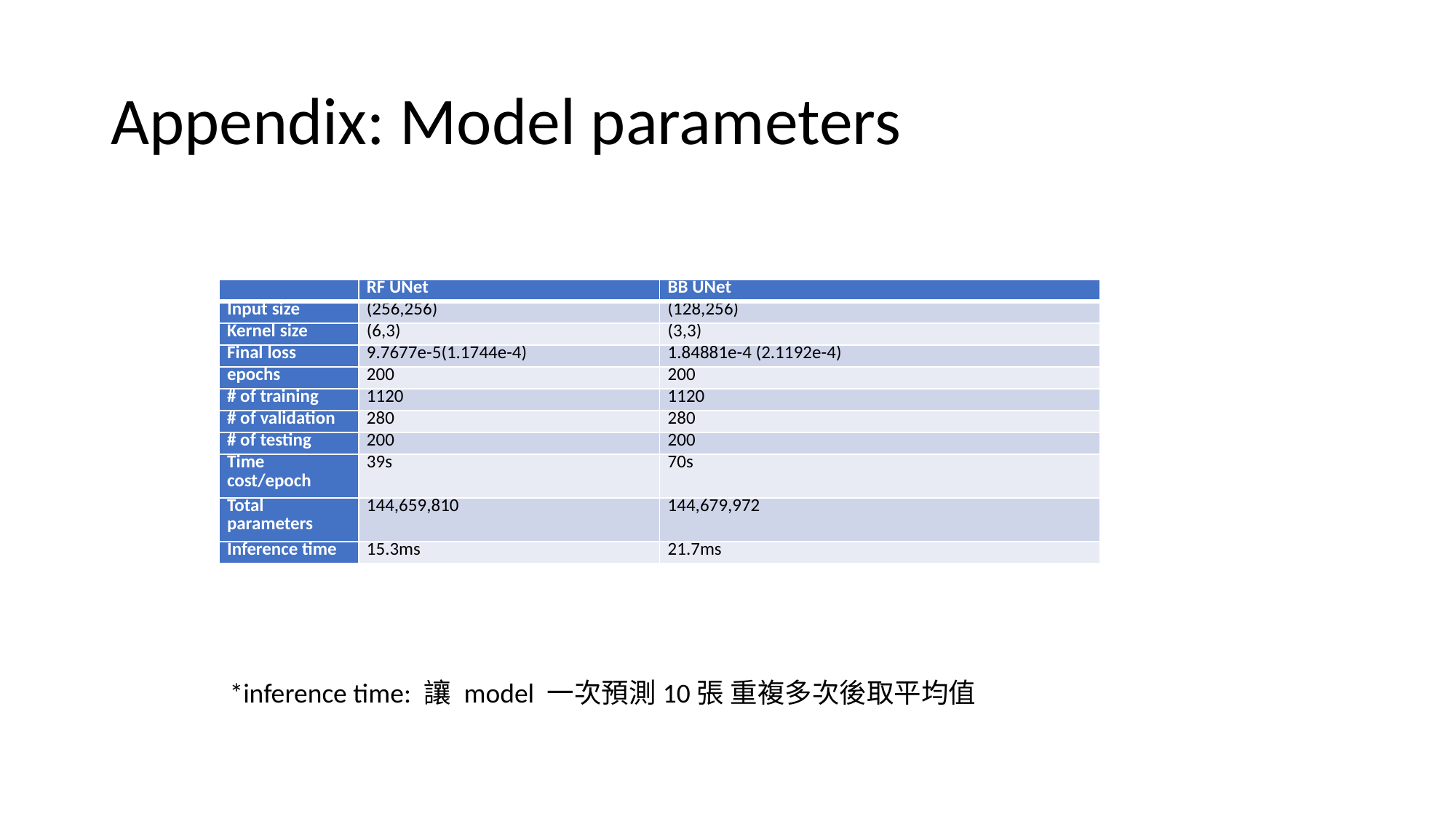

# Appendix: Model parameters
|  | RF UNet | BB UNet |
| --- | --- | --- |
| Input size | (256,256) | (128,256) |
| Kernel size | (6,3) | (3,3) |
| Final loss | 9.7677e-5(1.1744e-4) | 1.84881e-4 (2.1192e-4) |
| epochs | 200 | 200 |
| # of training | 1120 | 1120 |
| # of validation | 280 | 280 |
| # of testing | 200 | 200 |
| Time cost/epoch | 39s | 70s |
| Total parameters | 144,659,810 | 144,679,972 |
| Inference time | 15.3ms | 21.7ms |
*inference time: 讓 model 一次預測10張 重複多次後取平均值